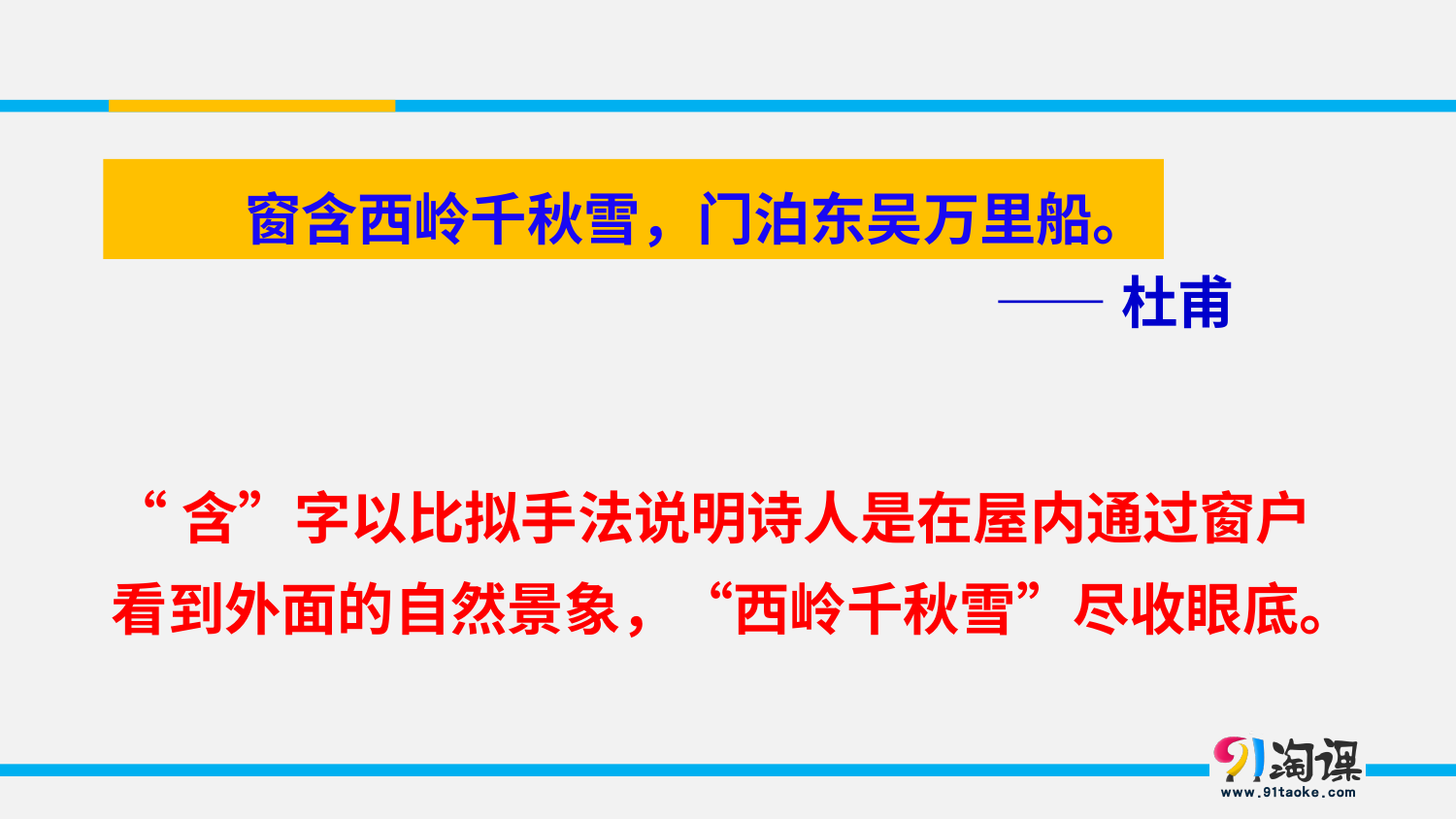

窗含西岭千秋雪，门泊东吴万里船。
——杜甫
“含”字以比拟手法说明诗人是在屋内通过窗户看到外面的自然景象，“西岭千秋雪”尽收眼底。